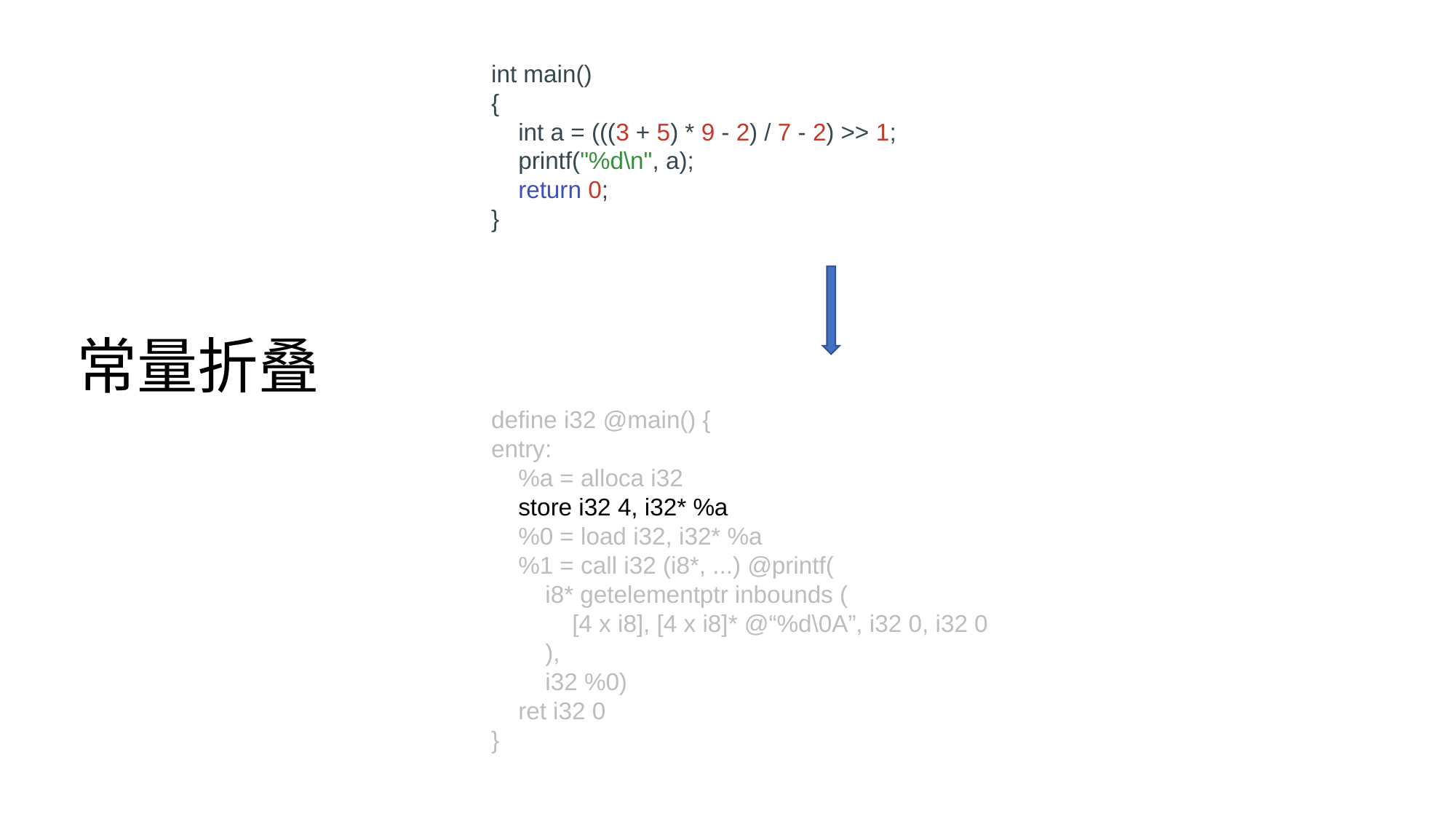

int main()
{
    int a = (((3 + 5) * 9 - 2) / 7 - 2) >> 1;
    printf("%d\n", a);
    return 0;
}

# 常量折叠
define i32 @main() {
entry:
    %a = alloca i32
    store i32 4, i32* %a
    %0 = load i32, i32* %a
    %1 = call i32 (i8*, ...) @printf(
        i8* getelementptr inbounds (
            [4 x i8], [4 x i8]* @“%d\0A”, i32 0, i32 0
        ),
        i32 %0)
    ret i32 0
}